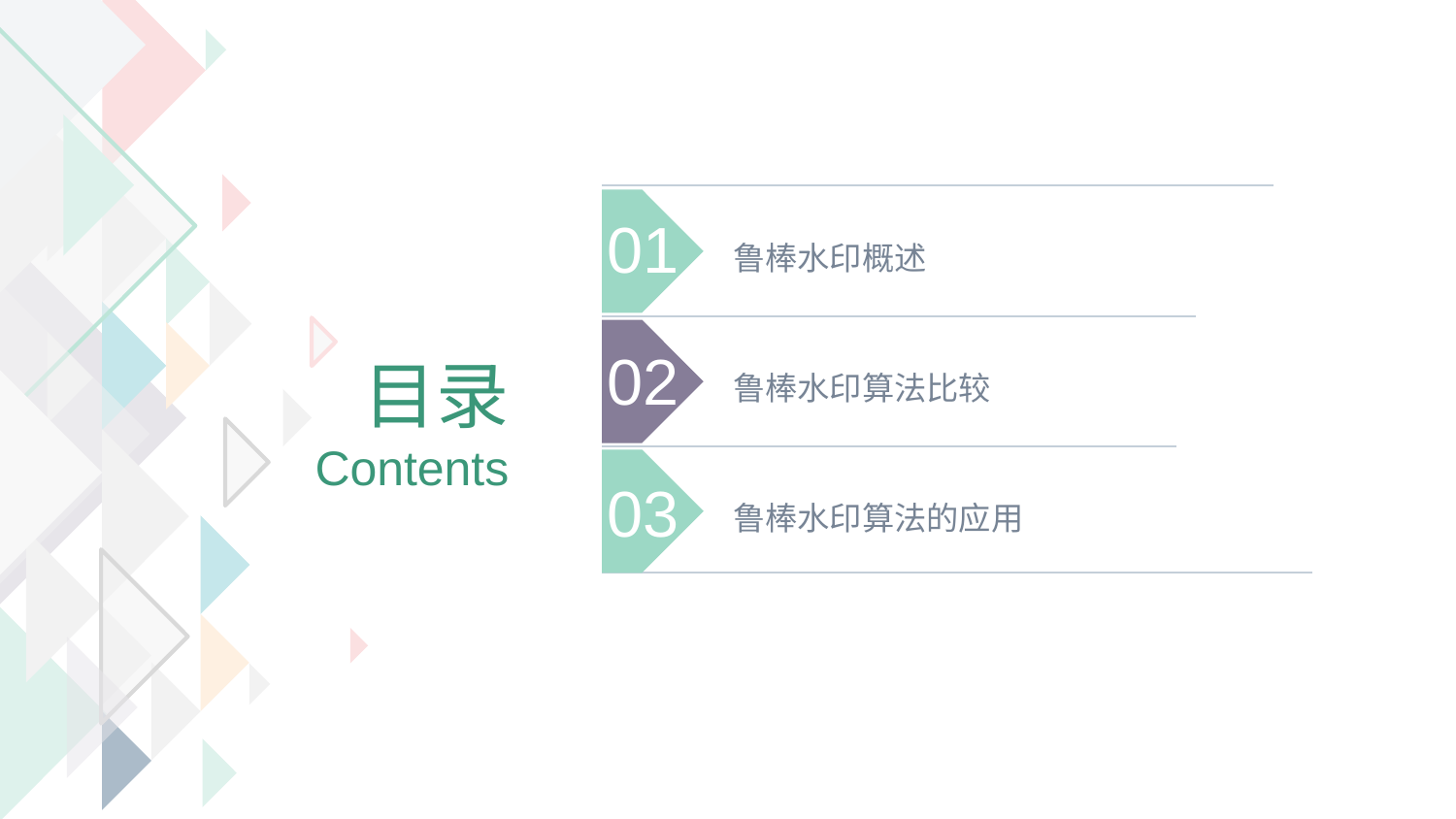

01
鲁棒水印概述

02
目录
Contents
鲁棒水印算法比较

03
鲁棒水印算法的应用